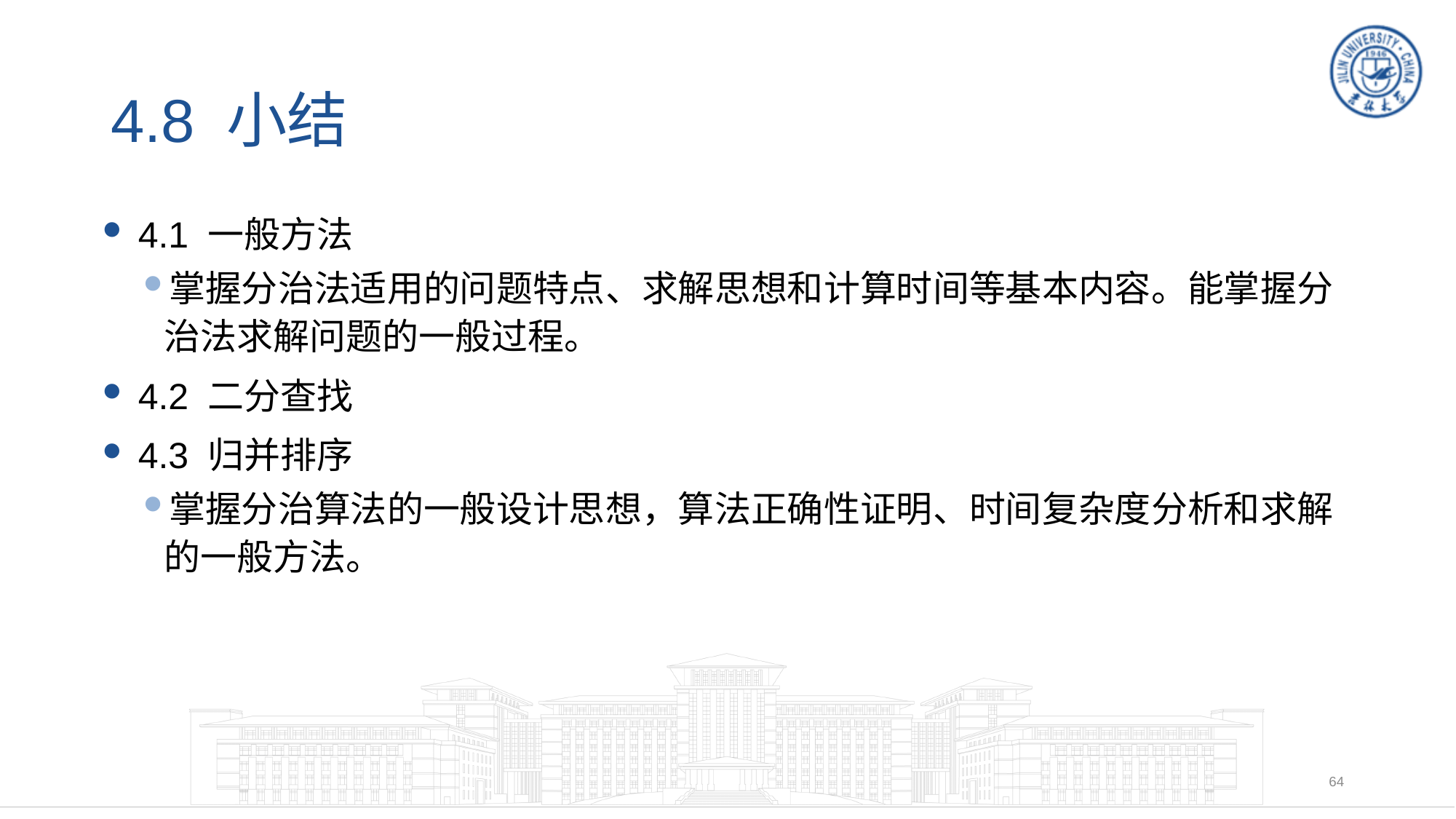

# 4.8 小结
 4.1 一般方法
掌握分治法适用的问题特点、求解思想和计算时间等基本内容。能掌握分治法求解问题的一般过程。
 4.2 二分查找
 4.3 归并排序
掌握分治算法的一般设计思想，算法正确性证明、时间复杂度分析和求解的一般方法。

64